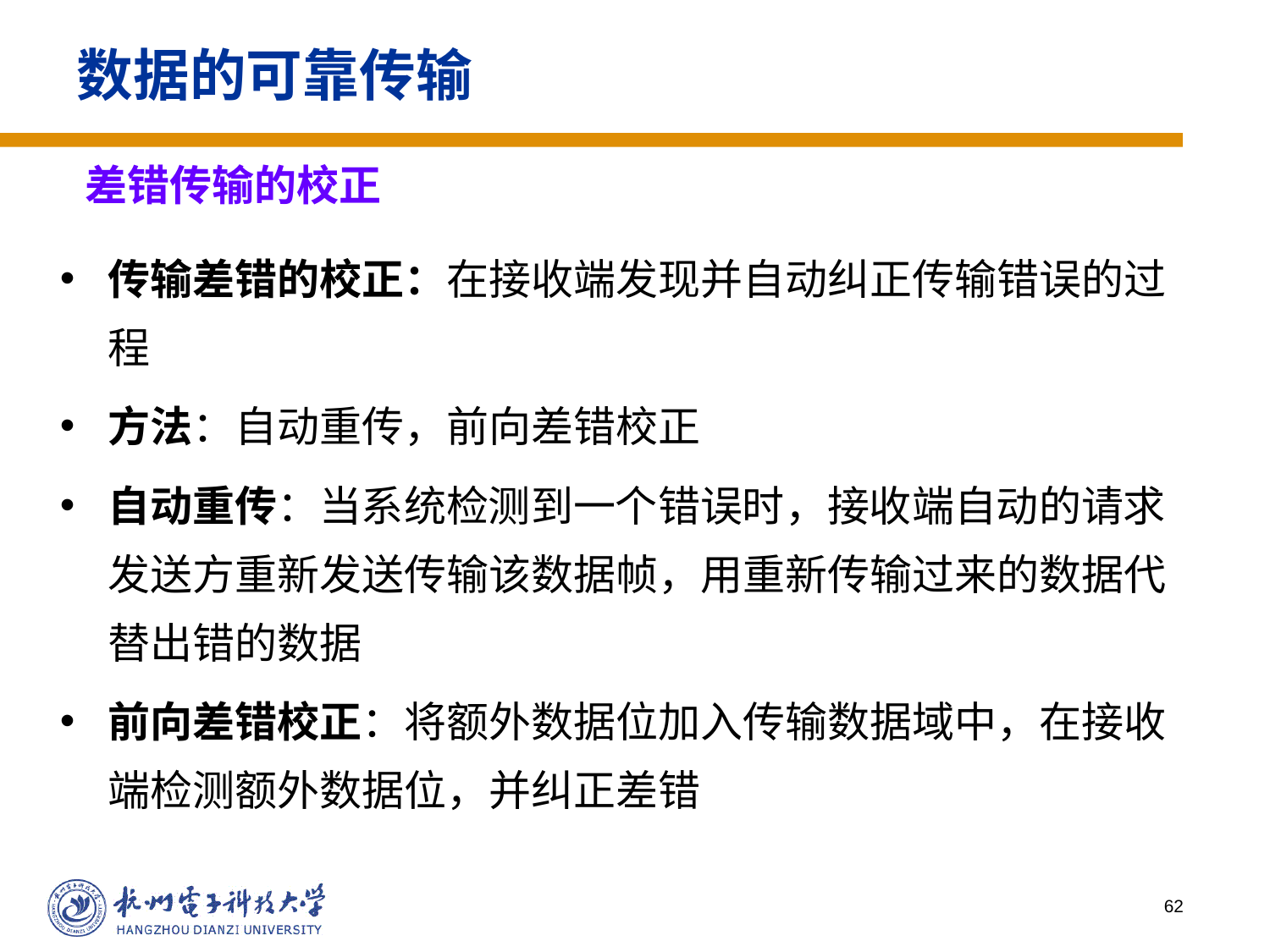

# 数据的可靠传输
 差错传输的校正
传输差错的校正：在接收端发现并自动纠正传输错误的过程
方法：自动重传，前向差错校正
自动重传：当系统检测到一个错误时，接收端自动的请求发送方重新发送传输该数据帧，用重新传输过来的数据代替出错的数据
前向差错校正：将额外数据位加入传输数据域中，在接收端检测额外数据位，并纠正差错

62